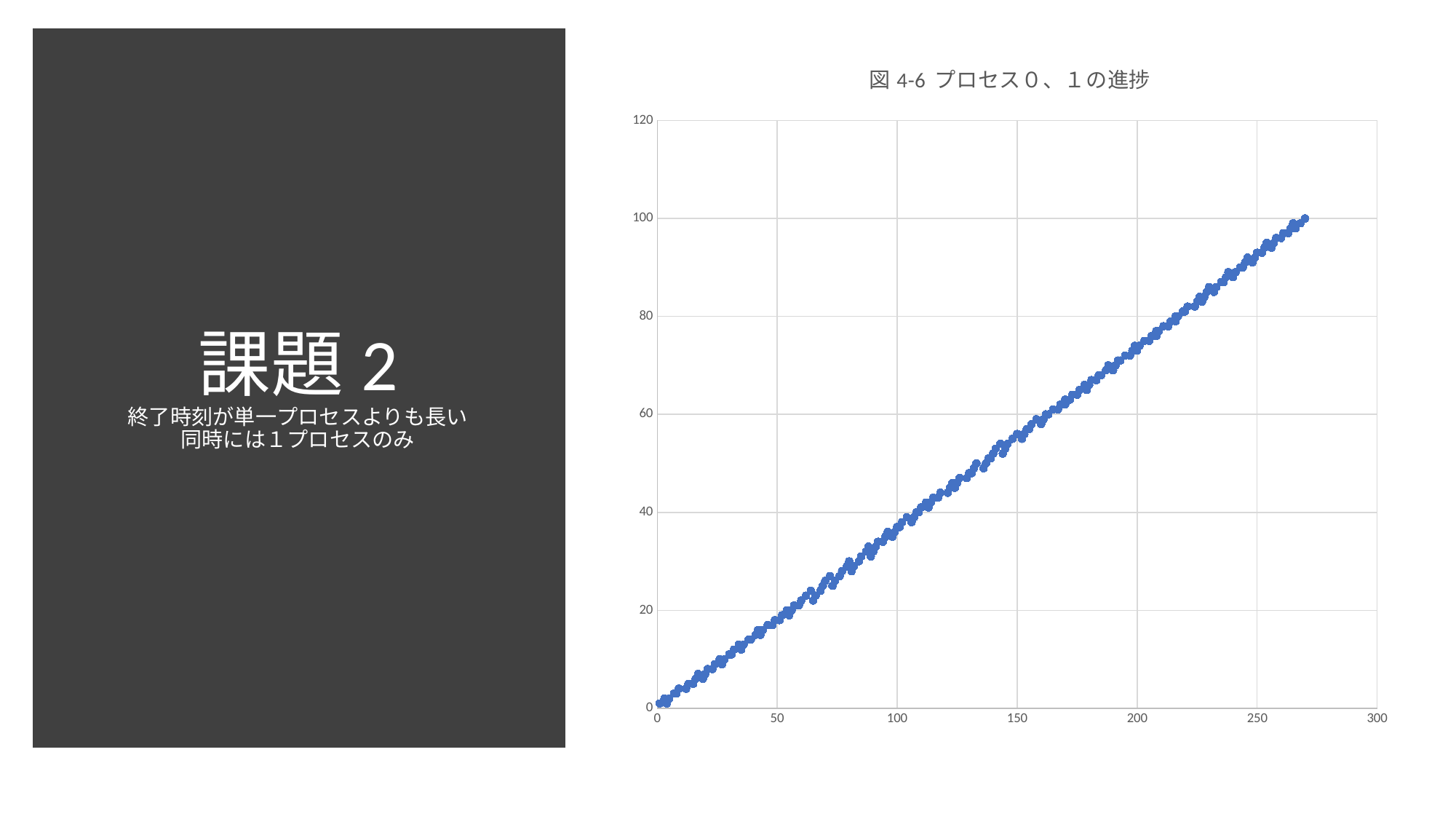

### Chart: 図4-6 プロセス０、１の進捗

| Category |  |
|---|---|
# 課題2
終了時刻が単一プロセスよりも長い
同時には１プロセスのみ